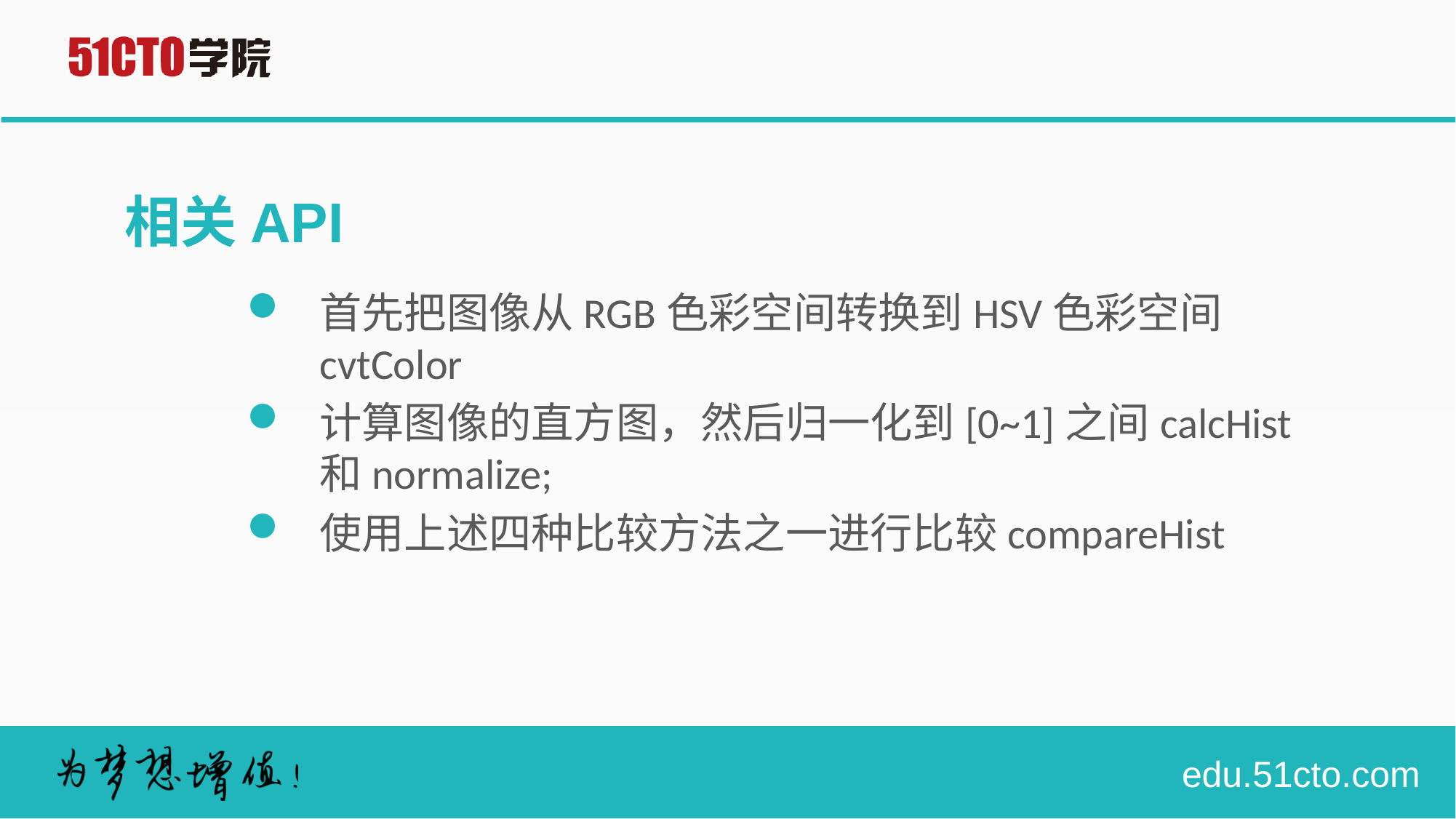

# 相关API
首先把图像从RGB色彩空间转换到HSV色彩空间cvtColor
计算图像的直方图，然后归一化到[0~1]之间calcHist和normalize;
使用上述四种比较方法之一进行比较compareHist